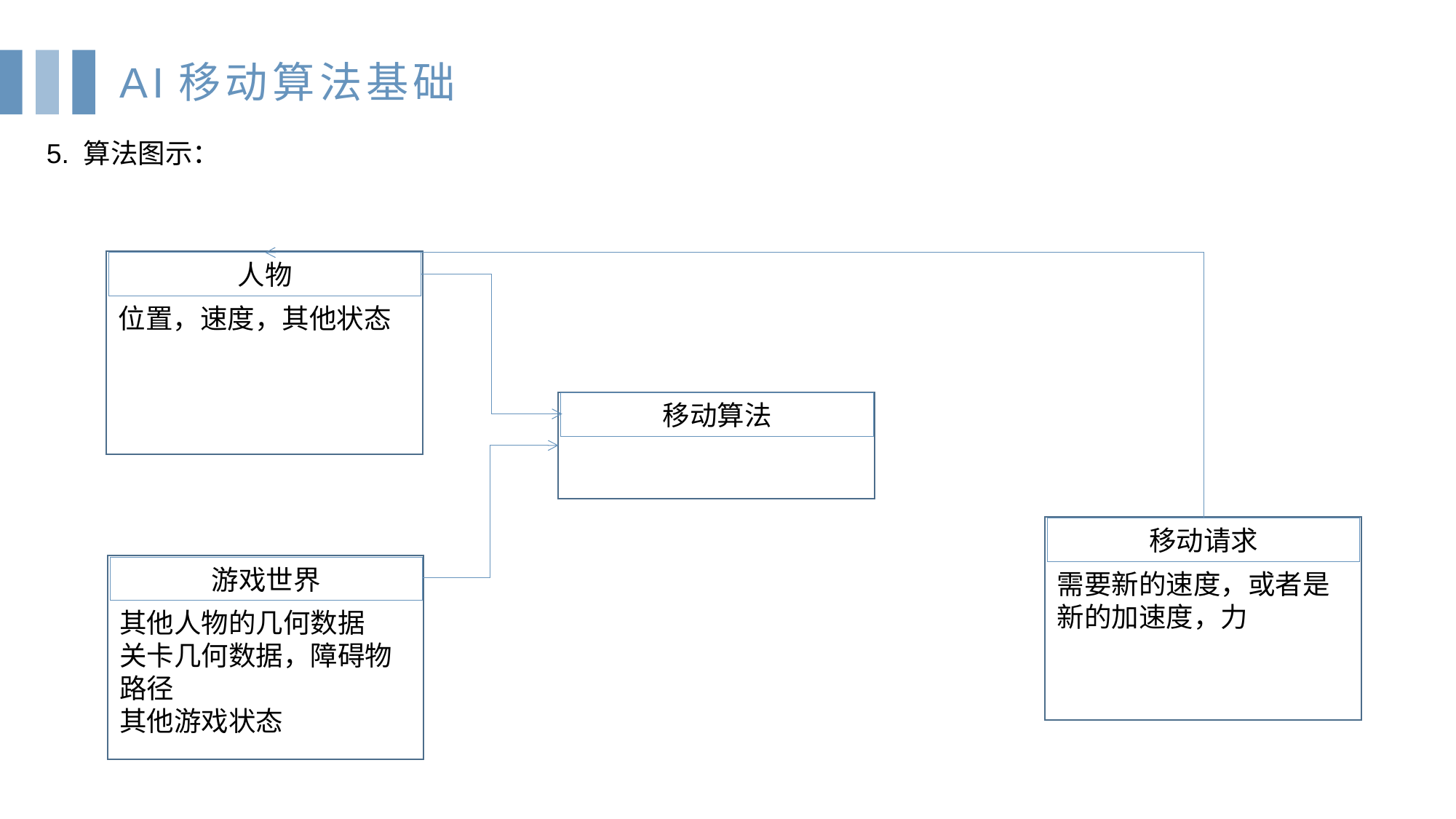

AI移动算法基础

5. 算法图示：

人物
位置，速度，其他状态

移动算法

Add your  text here
Add your  text here
lorem ipsum dolor sit amet, please add your text here, lorem ipsum dolor sit amet, please add your text here , lorem ipsum dolor sit amet, please add your text here
lorem ipsum dolor sit amet, please add your text here, lorem ipsum dolor sit amet, please add your text here , lorem ipsum dolor sit amet, please add your text here

移动请求
需要新的速度，或者是新的加速度，力

游戏世界
其他人物的几何数据
关卡几何数据，障碍物
路径
其他游戏状态